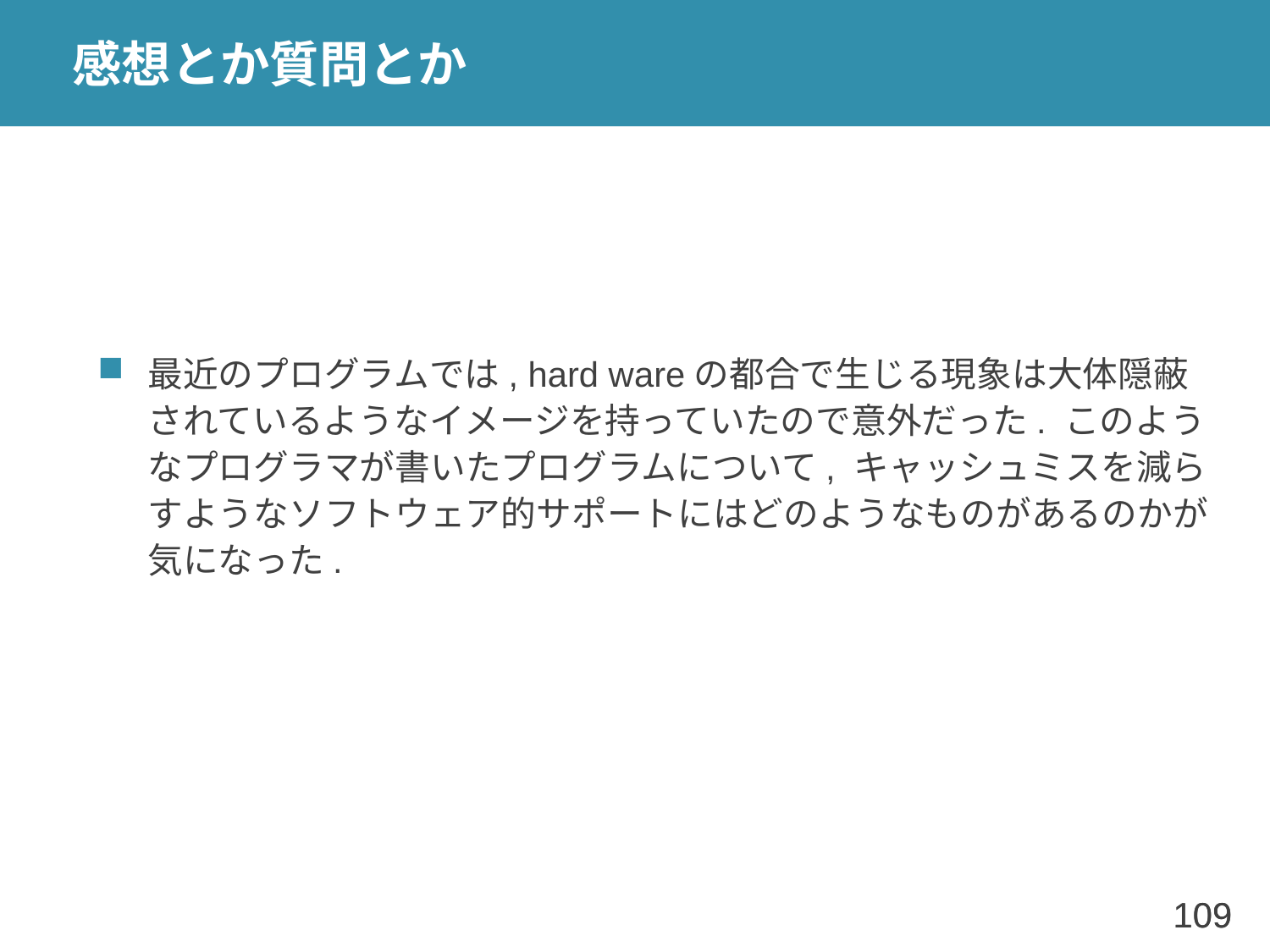

# 感想とか質問とか
最近のプログラムでは, hard wareの都合で生じる現象は大体隠蔽されているようなイメージを持っていたので意外だった. このようなプログラマが書いたプログラムについて, キャッシュミスを減らすようなソフトウェア的サポートにはどのようなものがあるのかが気になった.